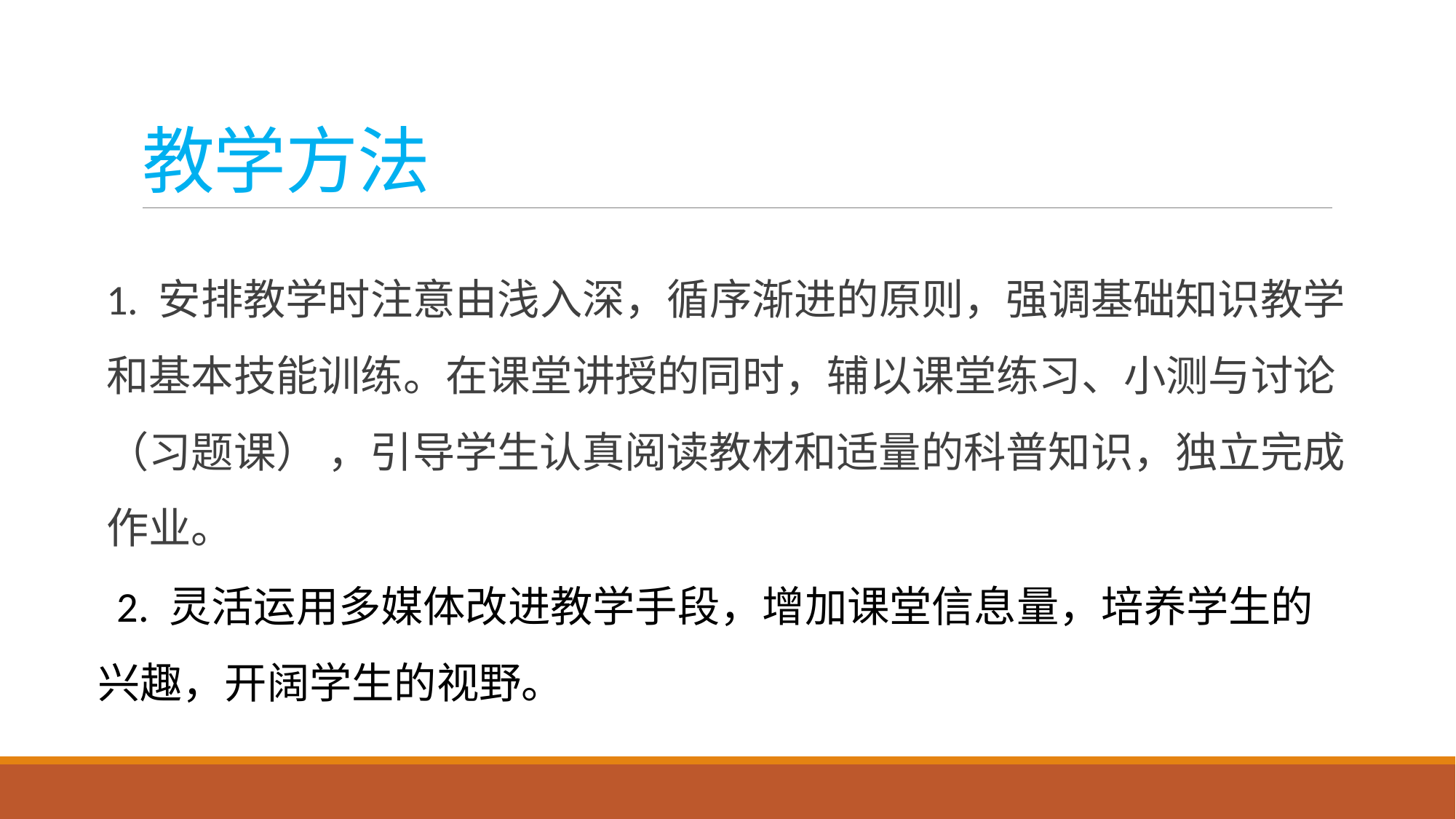

# 教学方法
1. 安排教学时注意由浅入深，循序渐进的原则，强调基础知识教学和基本技能训练。在课堂讲授的同时，辅以课堂练习、小测与讨论（习题课） ，引导学生认真阅读教材和适量的科普知识，独立完成作业。
  2. 灵活运用多媒体改进教学手段，增加课堂信息量，培养学生的兴趣，开阔学生的视野。